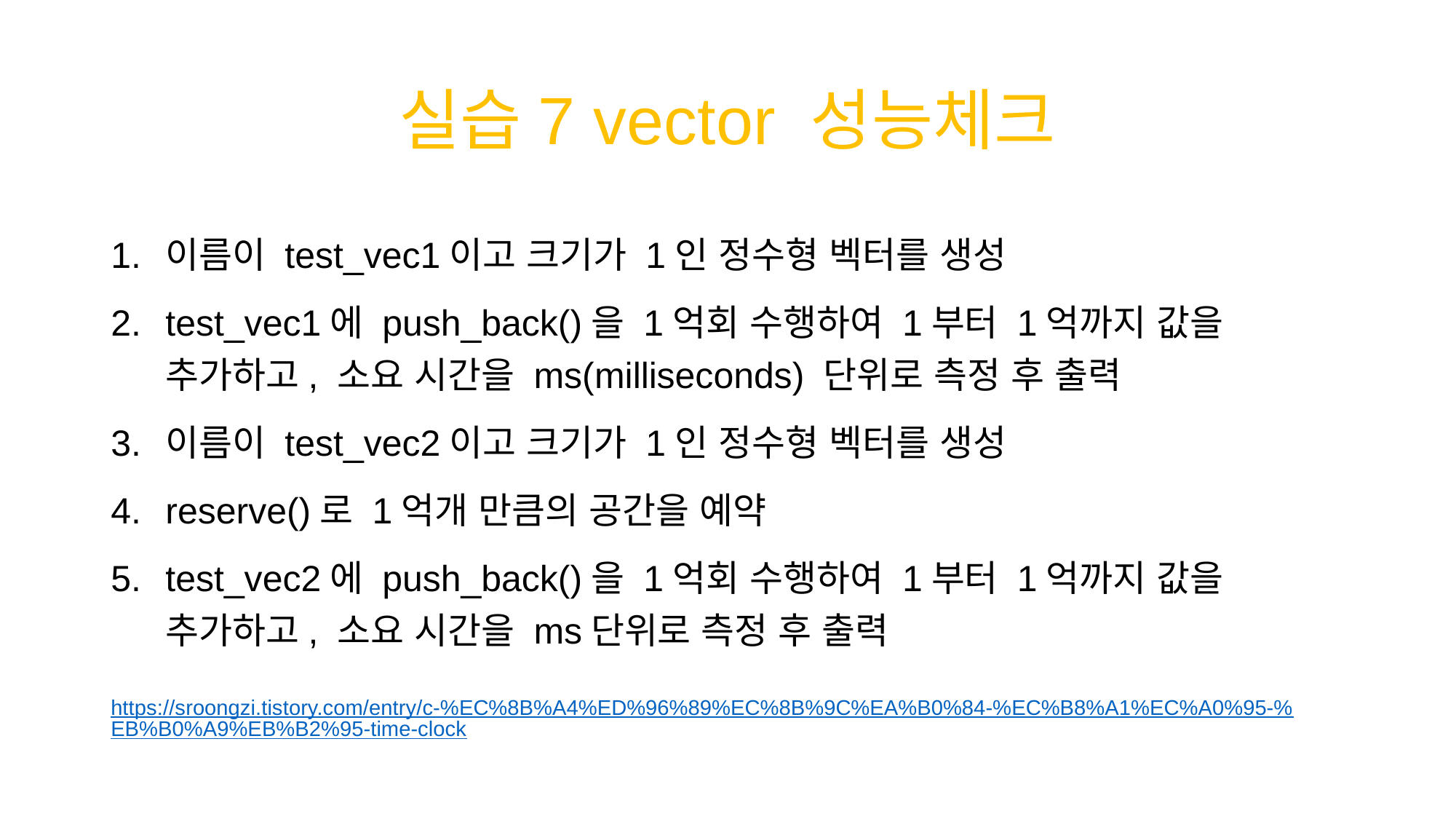

# 실습7 vector 성능체크
이름이 test_vec1이고 크기가 1인 정수형 벡터를 생성
test_vec1에 push_back()을 1억회 수행하여 1부터 1억까지 값을 추가하고, 소요 시간을 ms(milliseconds) 단위로 측정 후 출력
이름이 test_vec2이고 크기가 1인 정수형 벡터를 생성
reserve()로 1억개 만큼의 공간을 예약
test_vec2에 push_back()을 1억회 수행하여 1부터 1억까지 값을 추가하고, 소요 시간을 ms단위로 측정 후 출력

https://sroongzi.tistory.com/entry/c-%EC%8B%A4%ED%96%89%EC%8B%9C%EA%B0%84-%EC%B8%A1%EC%A0%95-%EB%B0%A9%EB%B2%95-time-clock